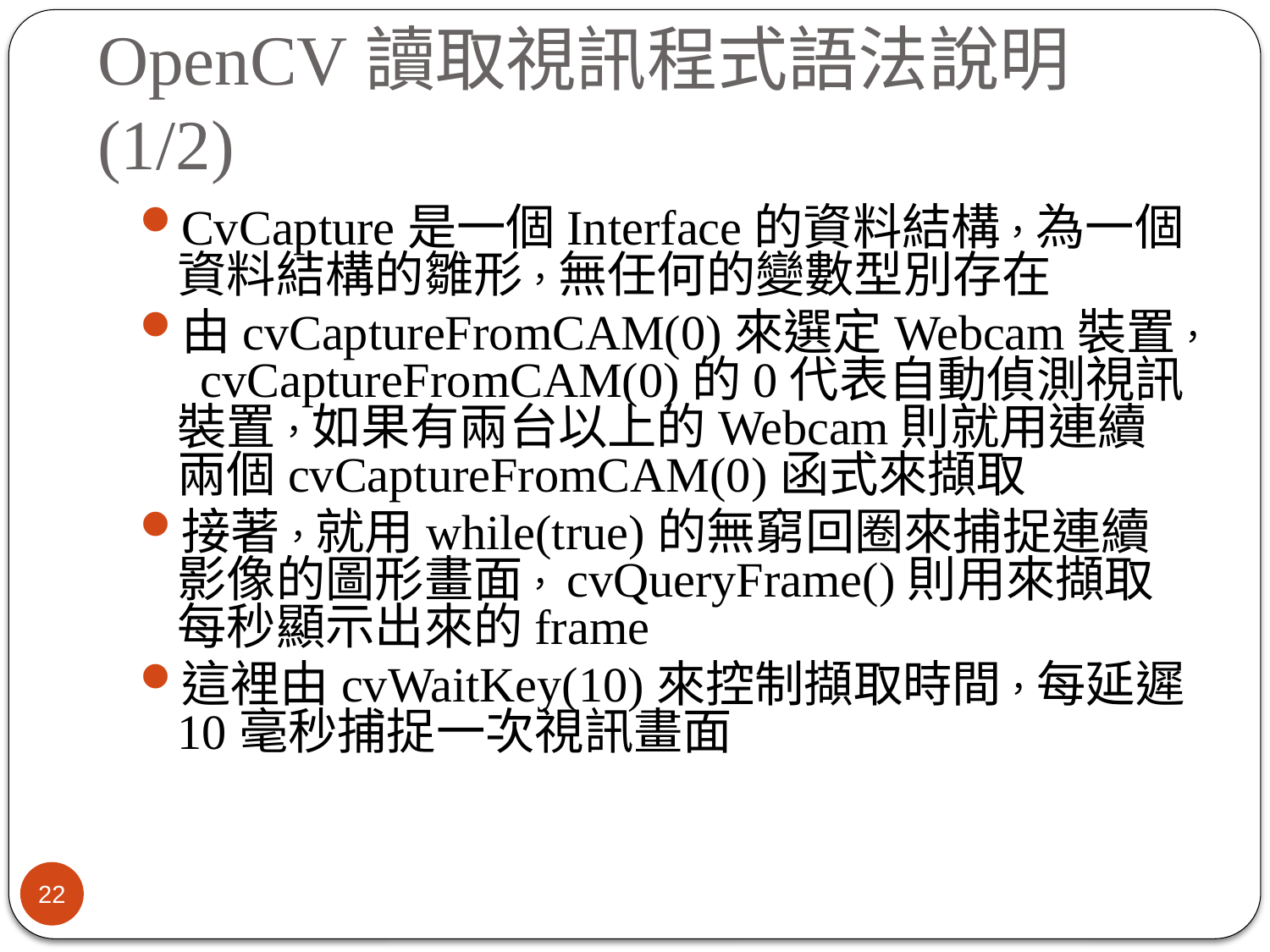

# OpenCV讀取視訊程式語法說明(1/2)
CvCapture是一個Interface的資料結構，為一個資料結構的雛形，無任何的變數型別存在
由cvCaptureFromCAM(0)來選定Webcam裝置， cvCaptureFromCAM(0)的0代表自動偵測視訊裝置，如果有兩台以上的Webcam則就用連續兩個cvCaptureFromCAM(0)函式來擷取
接著，就用while(true)的無窮回圈來捕捉連續影像的圖形畫面，cvQueryFrame()則用來擷取每秒顯示出來的frame
這裡由cvWaitKey(10)來控制擷取時間，每延遲10毫秒捕捉一次視訊畫面
22